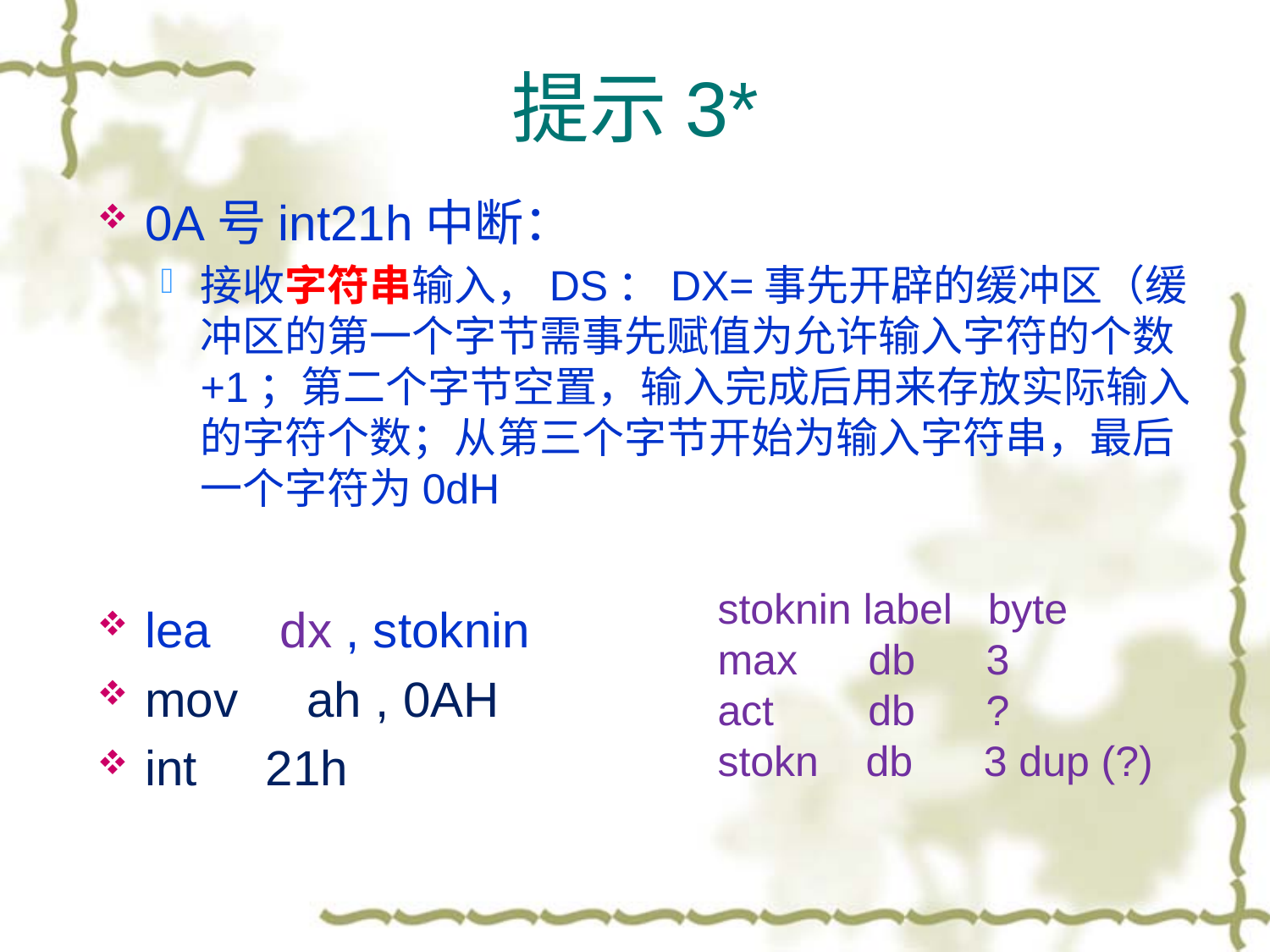

# 提示3*
0A号int21h中断：
接收字符串输入，DS：DX=事先开辟的缓冲区（缓冲区的第一个字节需事先赋值为允许输入字符的个数+1；第二个字节空置，输入完成后用来存放实际输入的字符个数；从第三个字节开始为输入字符串，最后一个字符为0dH

lea     dx , stoknin
mov     ah , 0AH
int     21h
stoknin label   byte
max      db      3
act     	  db      ?
stokn    db      3 dup (?)